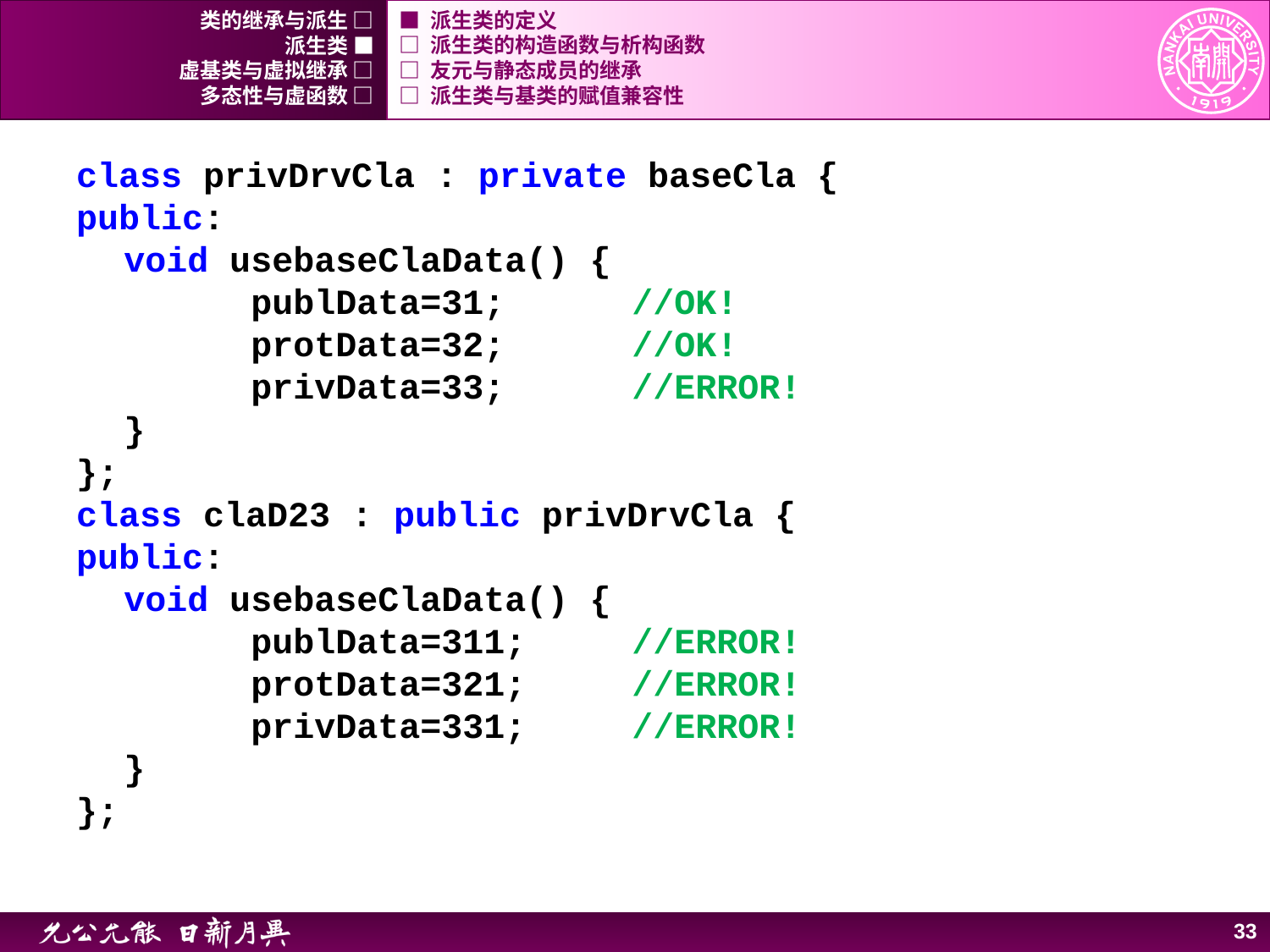

类的继承与派生 □
■ 派生类的定义
派生类 ■
□ 派生类的构造函数与析构函数
虚基类与虚拟继承 □
□ 友元与静态成员的继承
多态性与虚函数 □
□ 派生类与基类的赋值兼容性
class privDrvCla : private baseCla {
public:
	void usebaseClaData() {
		publData=31;     	//OK!
		protData=32;    	//OK!
		privData=33;    	//ERROR!
	}
};
class claD23 : public privDrvCla {
public:
	void usebaseClaData() {
		publData=311;    	//ERROR!
		protData=321;   	//ERROR!
		privData=331;   	//ERROR!
	}
};

33